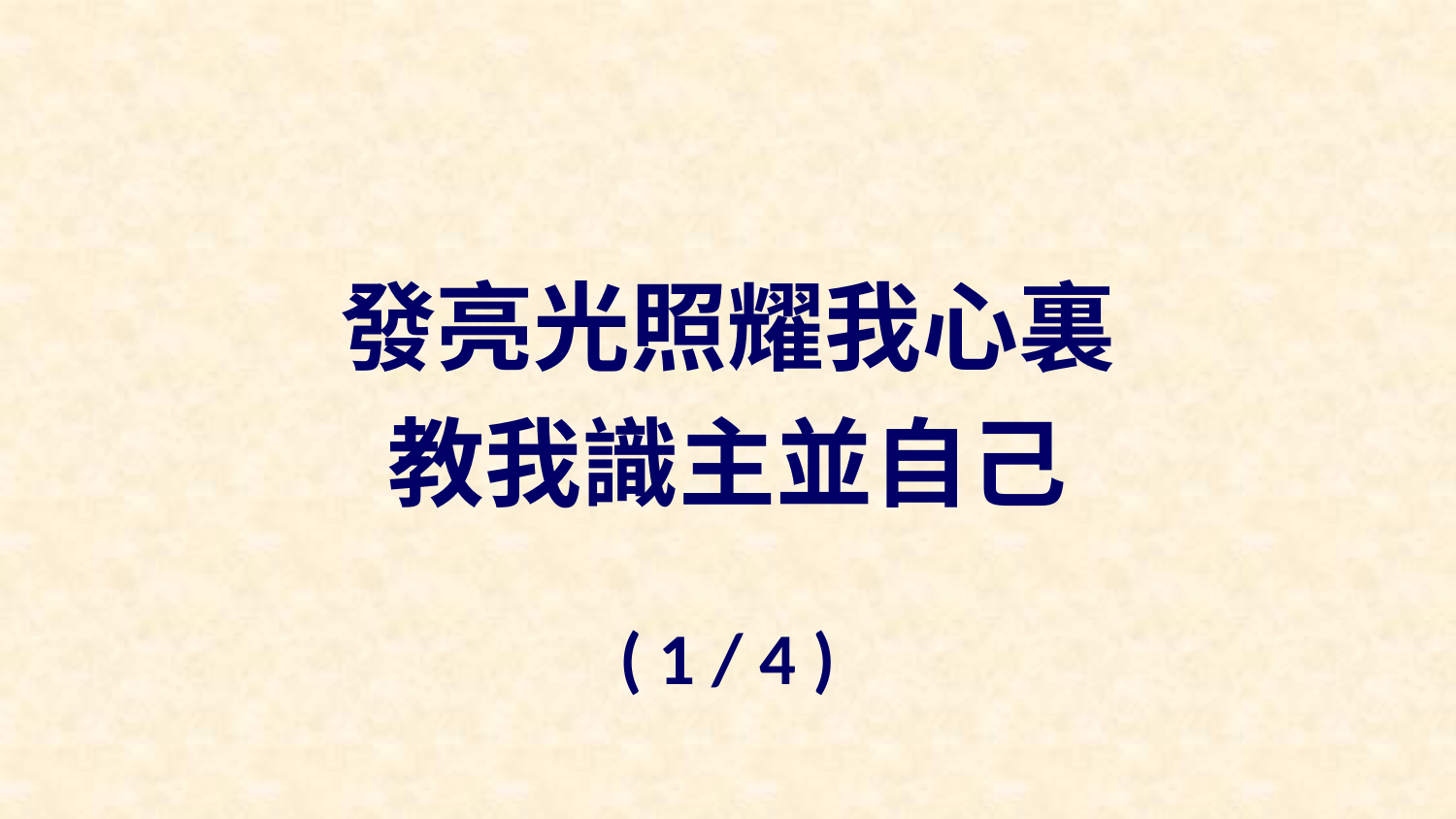

發亮光照耀我心裏
教我識主並自己
( 1 / 4 )